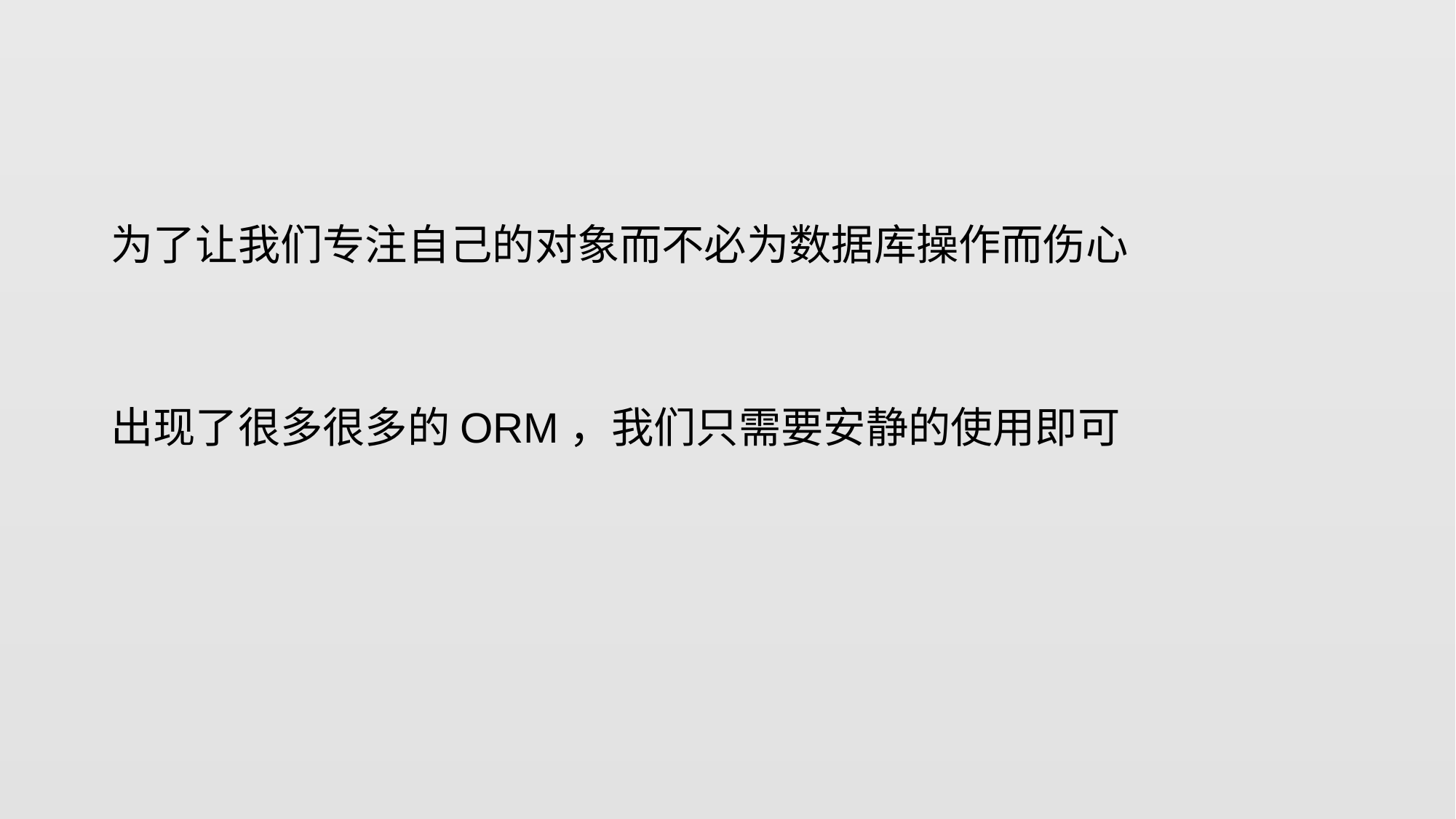

#
为了让我们专注自己的对象而不必为数据库操作而伤心

出现了很多很多的ORM，我们只需要安静的使用即可